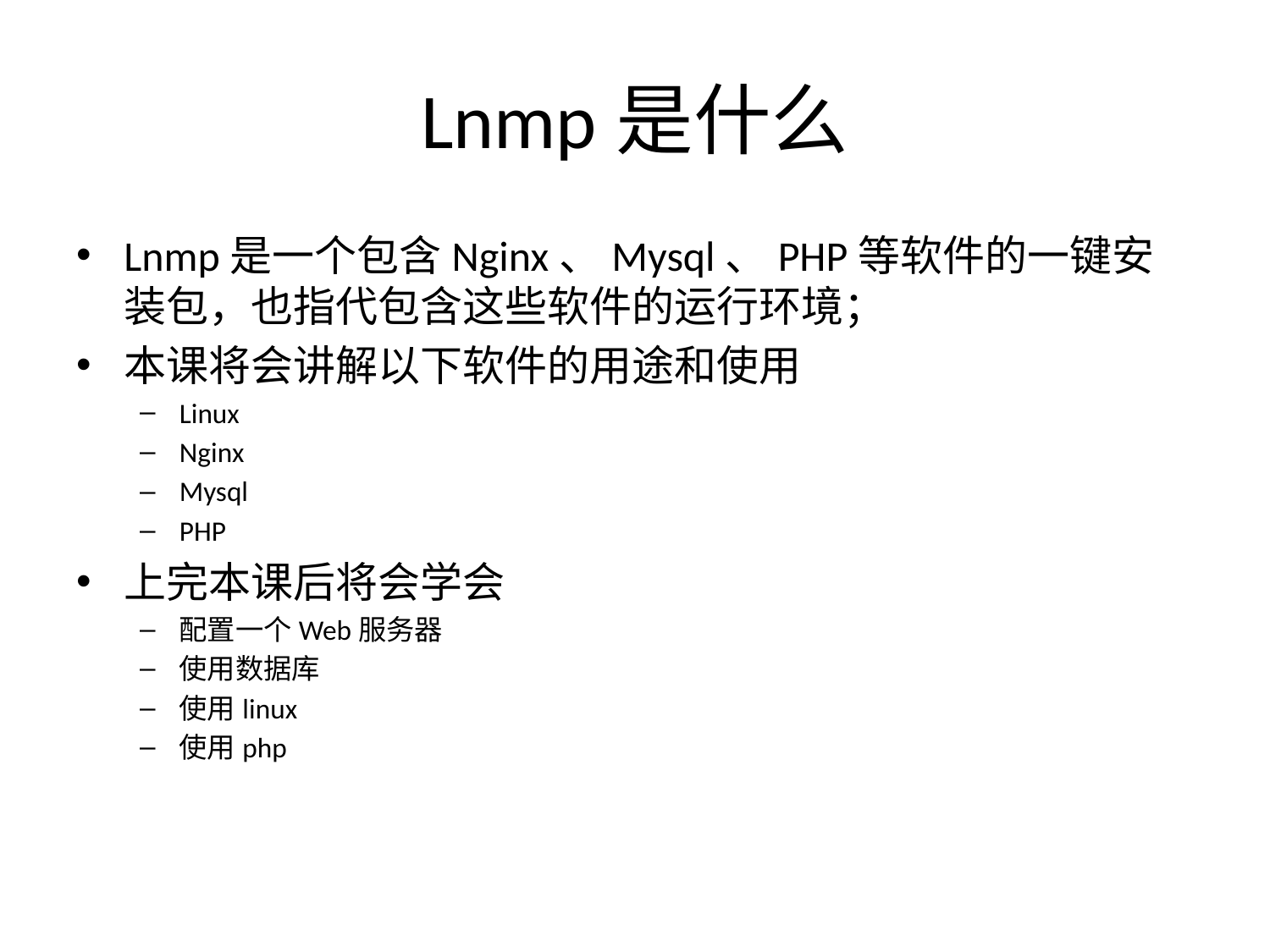

# Lnmp是什么
Lnmp是一个包含Nginx、Mysql、PHP等软件的一键安装包，也指代包含这些软件的运行环境；
本课将会讲解以下软件的用途和使用
Linux
Nginx
Mysql
PHP
上完本课后将会学会
配置一个Web服务器
使用数据库
使用linux
使用php